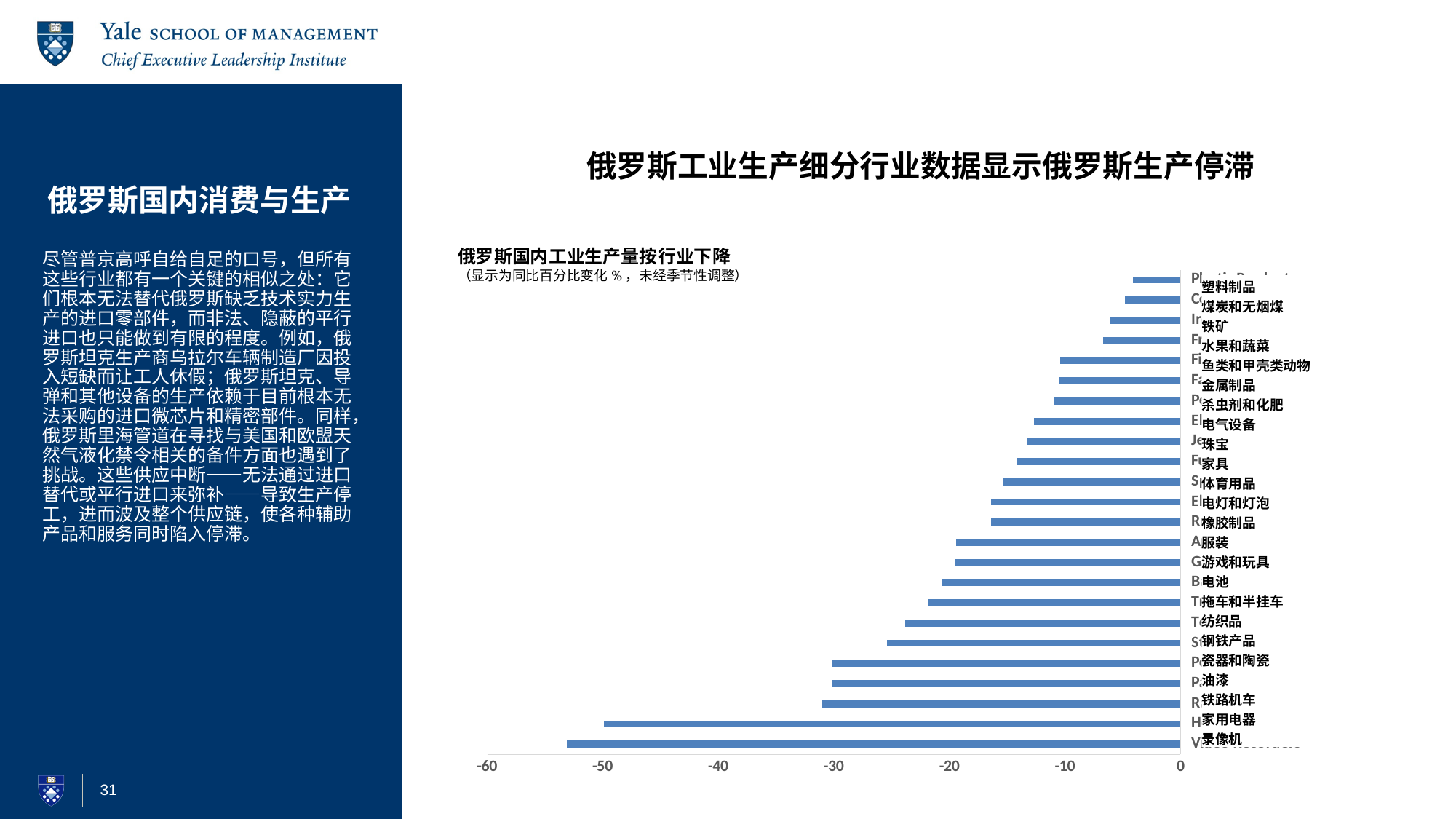

# 俄罗斯国内消费与生产
俄罗斯工业生产细分行业数据显示俄罗斯生产停滞
尽管普京高呼自给自足的口号，但所有这些行业都有一个关键的相似之处：它们根本无法替代俄罗斯缺乏技术实力生产的进口零部件，而非法、隐蔽的平行进口也只能做到有限的程度。例如，俄罗斯坦克生产商乌拉尔车辆制造厂因投入短缺而让工人休假；俄罗斯坦克、导弹和其他设备的生产依赖于目前根本无法采购的进口微芯片和精密部件。同样，俄罗斯里海管道在寻找与美国和欧盟天然气液化禁令相关的备件方面也遇到了挑战。这些供应中断——无法通过进口替代或平行进口来弥补——导致生产停工，进而波及整个供应链，使各种辅助产品和服务同时陷入停滞。
俄罗斯国内工业生产量按行业下降
（显示为同比百分比变化%，未经季节性调整）

### Chart

| Category |  |
|---|---|
| Video Recorders | -53.1 |
| Household Appliances | -49.9 |
| Railway Locomotives | -31.0 |
| Paints | -30.2 |
| Porcelain and Ceramics | -30.2 |
| Steel Products | -25.4 |
| Textiles | -23.8 |
| Trailers, and Semitrailers | -21.9 |
| Batteries | -20.6 |
| Games and Toys | -19.5 |
| Apparel | -19.4 |
| Rubber Products | -16.4 |
| Electric Lamps and Bulbs | -16.4 |
| Sports Goods | -15.3 |
| Furniture | -14.1 |
| Jewelry | -13.3 |
| Electrical Equipment | -12.7 |
| Pesticides and Fertilizers | -11.0 |
| Fabricated Metal Products | -10.5 |
| Fish and Crustaceans | -10.4 |
| Fruits and Vegetables | -6.7 |
| Iron Ore | -6.1 |
| Coal and Anthracite | -4.8 |
| Plastic Products | -4.1 |
塑料制品
煤炭和无烟煤
铁矿
水果和蔬菜
鱼类和甲壳类动物
金属制品
杀虫剂和化肥
电气设备
珠宝
家具
体育用品
电灯和灯泡
橡胶制品
服装
游戏和玩具
电池
拖车和半挂车
纺织品
钢铁产品
瓷器和陶瓷
油漆
铁路机车
家用电器
录像机
31
来源：耶鲁首席执行官领导力研究所，俄罗斯联邦国家统计局，彭博社，摩根士丹利，美国银行全球研究部，瑞银集团